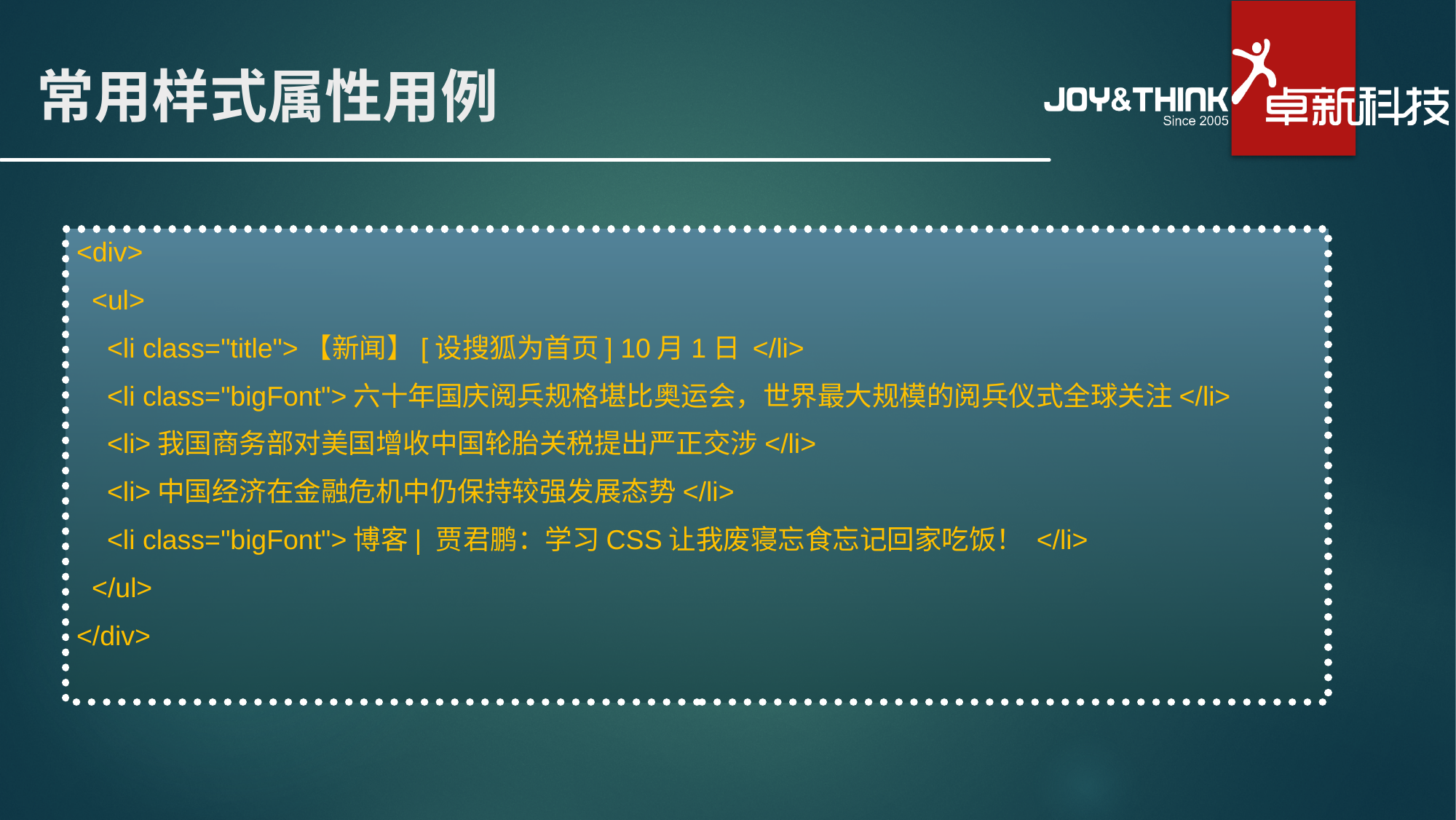

# 常用样式属性用例
<div>
  <ul>
    <li class="title">【新闻】[设搜狐为首页] 10月1日 </li>
    <li class="bigFont">六十年国庆阅兵规格堪比奥运会，世界最大规模的阅兵仪式全球关注</li>
    <li>我国商务部对美国增收中国轮胎关税提出严正交涉</li>
    <li>中国经济在金融危机中仍保持较强发展态势</li>
    <li class="bigFont">博客| 贾君鹏：学习CSS让我废寝忘食忘记回家吃饭！ </li>
  </ul>
</div>